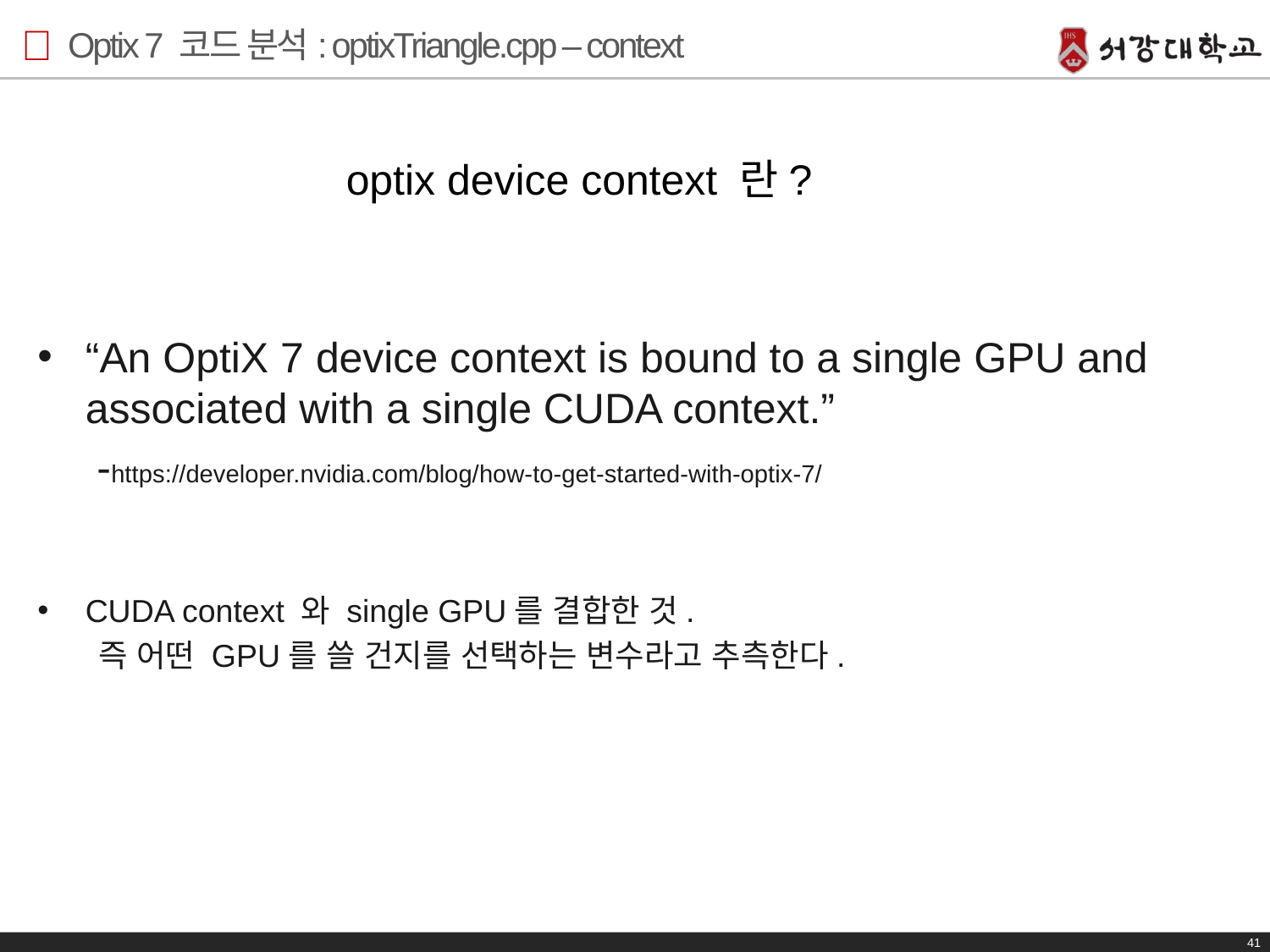

# Optix 7 코드 분석: optixTriangle.cpp – context

“An OptiX 7 device context is bound to a single GPU and associated with a single CUDA context.”
     -https://developer.nvidia.com/blog/how-to-get-started-with-optix-7/

CUDA context 와 single GPU를 결합한 것.
      즉 어떤 GPU를 쓸 건지를 선택하는 변수라고 추측한다.
optix device context 란?
41